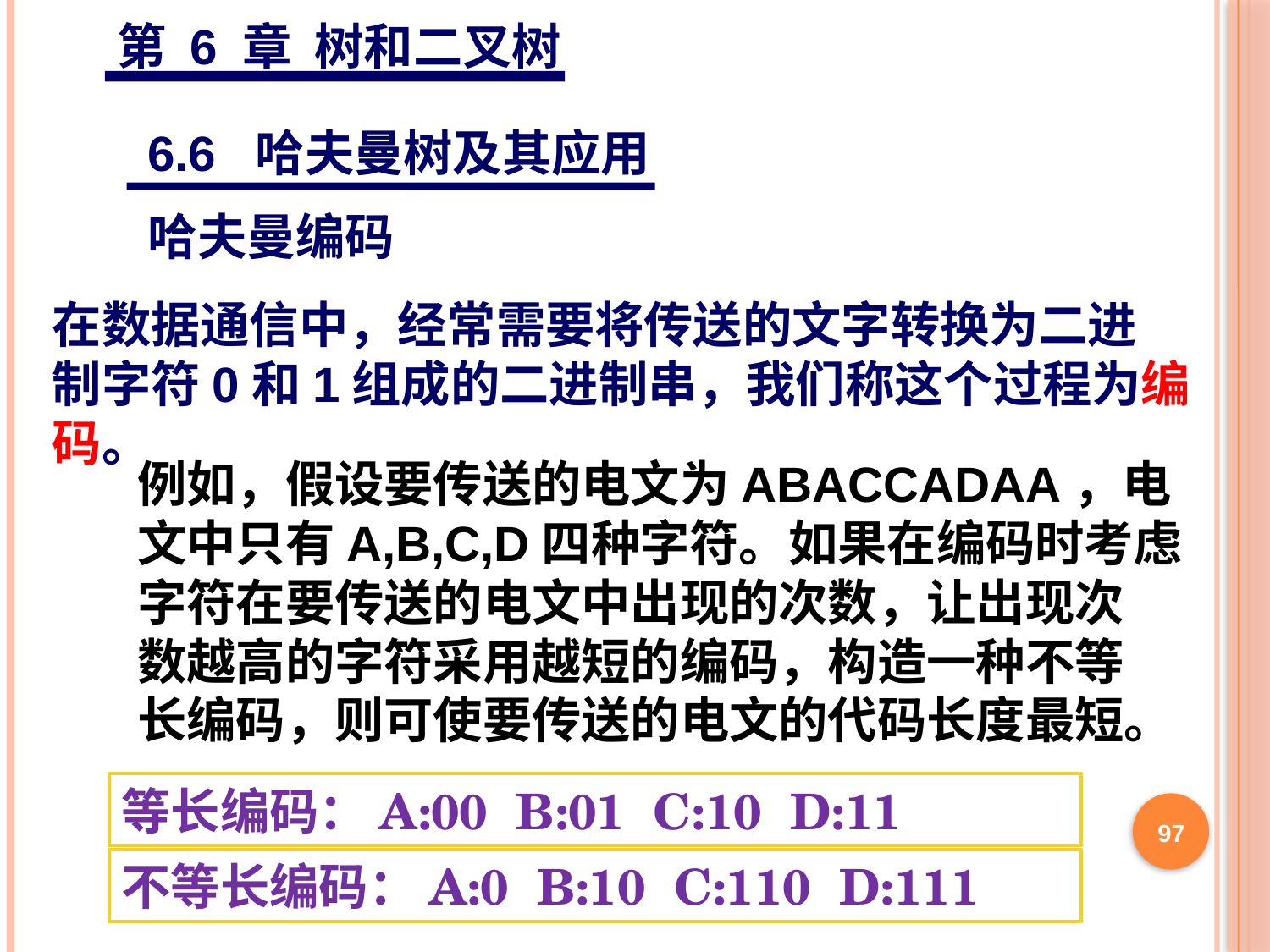

第 6 章  树和二叉树

6.6  哈夫曼树及其应用

哈夫曼编码
在数据通信中，经常需要将传送的文字转换为二进
制字符0和1组成的二进制串，我们称这个过程为编码。
例如，假设要传送的电文为ABACCADAA，电文中只有A,B,C,D四种字符。如果在编码时考虑
字符在要传送的电文中出现的次数，让出现次
数越高的字符采用越短的编码，构造一种不等
长编码，则可使要传送的电文的代码长度最短。
等长编码：A:00  B:01  C:10  D:11
97
不等长编码：A:0  B:10  C:110  D:111